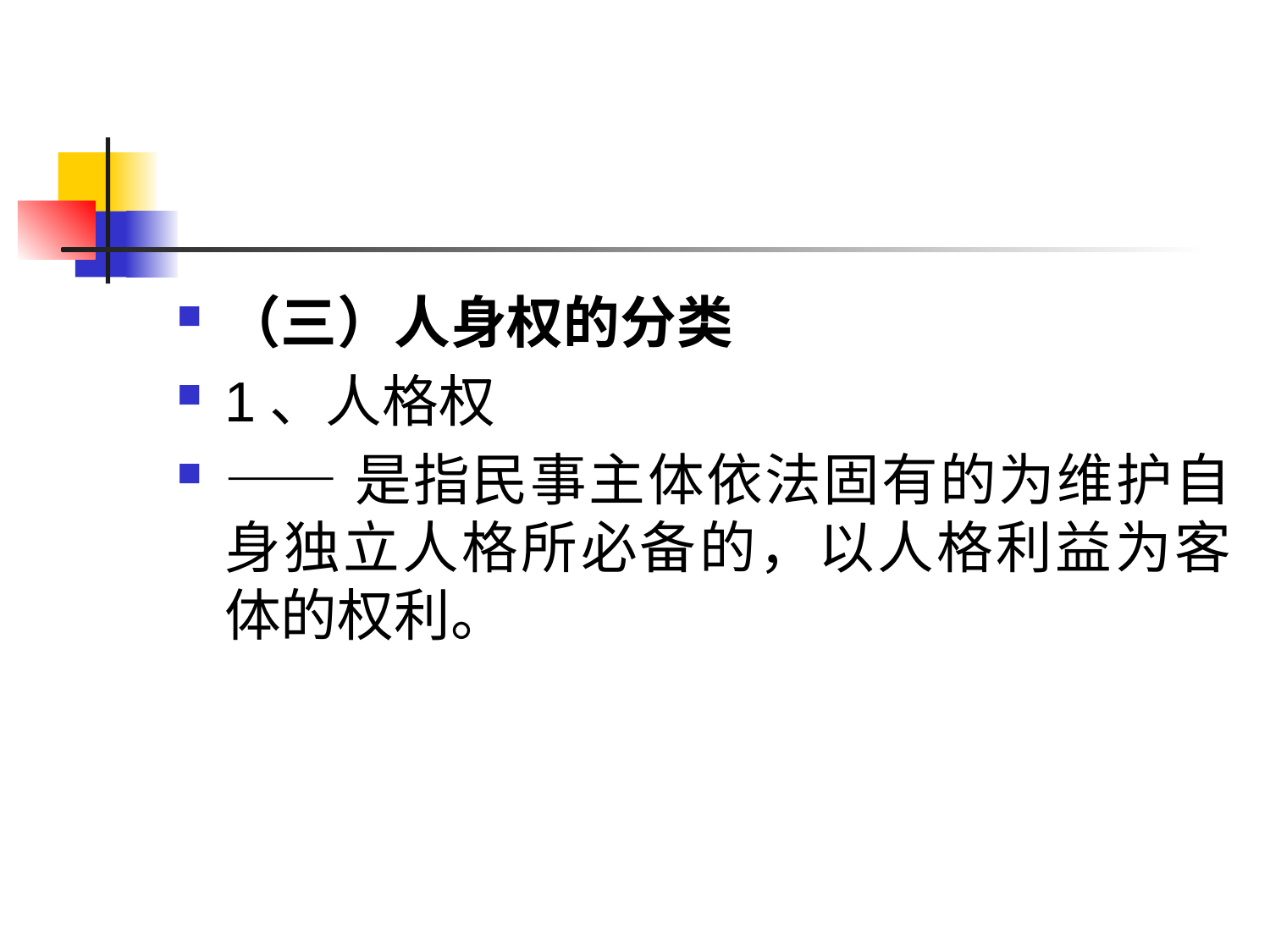

#
（三）人身权的分类
1、人格权
——是指民事主体依法固有的为维护自身独立人格所必备的，以人格利益为客体的权利。